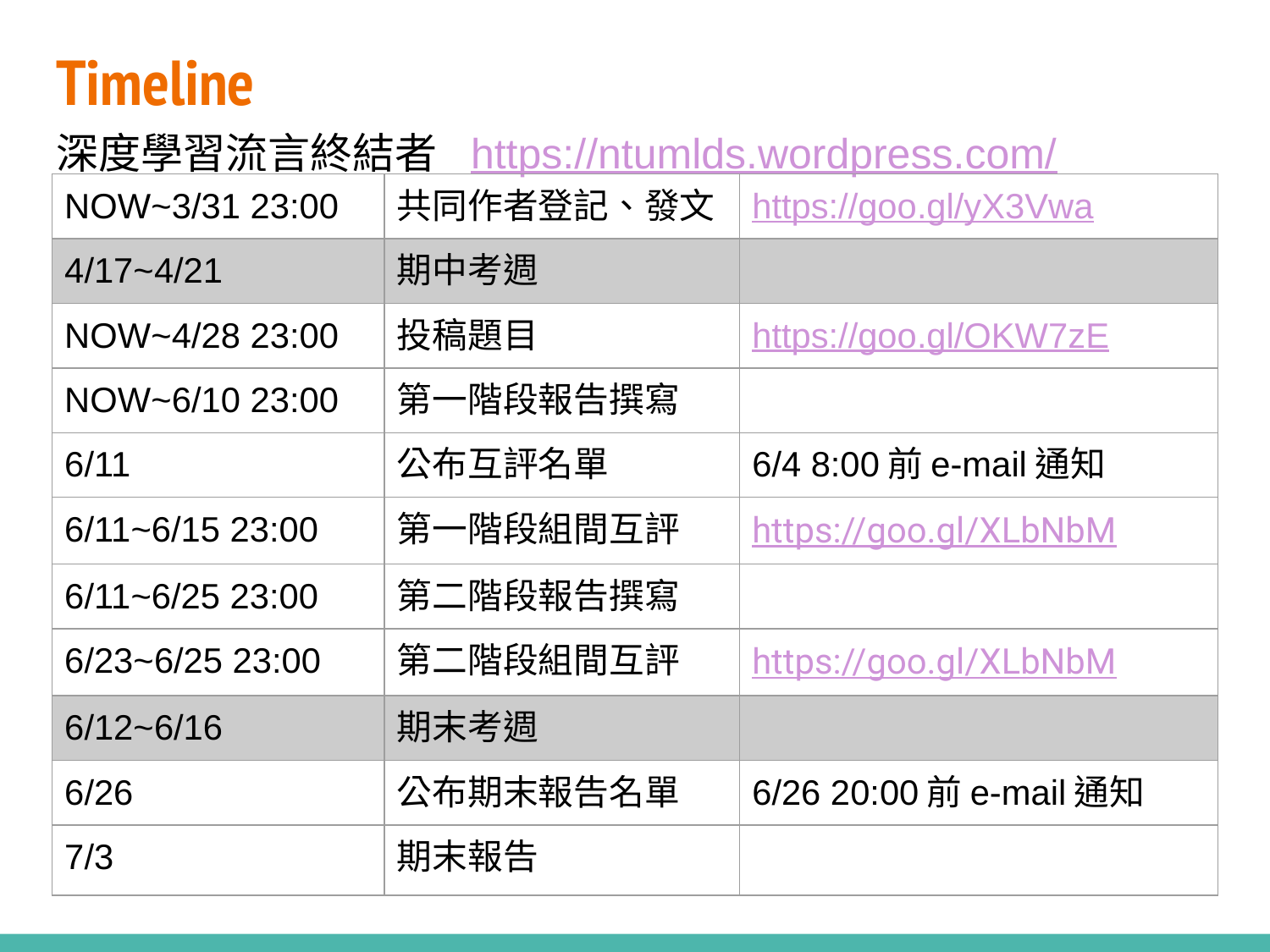

# Timeline
深度學習流言終結者  https://ntumlds.wordpress.com/
| NOW~3/31 23:00 | 共同作者登記、發文 | https://goo.gl/yX3Vwa |
| --- | --- | --- |
| 4/17~4/21 | 期中考週 |  |
| NOW~4/28 23:00 | 投稿題目 | https://goo.gl/OKW7zE |
| NOW~6/10 23:00 | 第一階段報告撰寫 |  |
| 6/11 | 公布互評名單 | 6/4 8:00前e-mail通知 |
| 6/11~6/15 23:00 | 第一階段組間互評 | https://goo.gl/XLbNbM |
| 6/11~6/25 23:00 | 第二階段報告撰寫 |  |
| 6/23~6/25 23:00 | 第二階段組間互評 | https://goo.gl/XLbNbM |
| 6/12~6/16 | 期末考週 |  |
| 6/26 | 公布期末報告名單 | 6/26 20:00前e-mail通知 |
| 7/3 | 期末報告 |  |